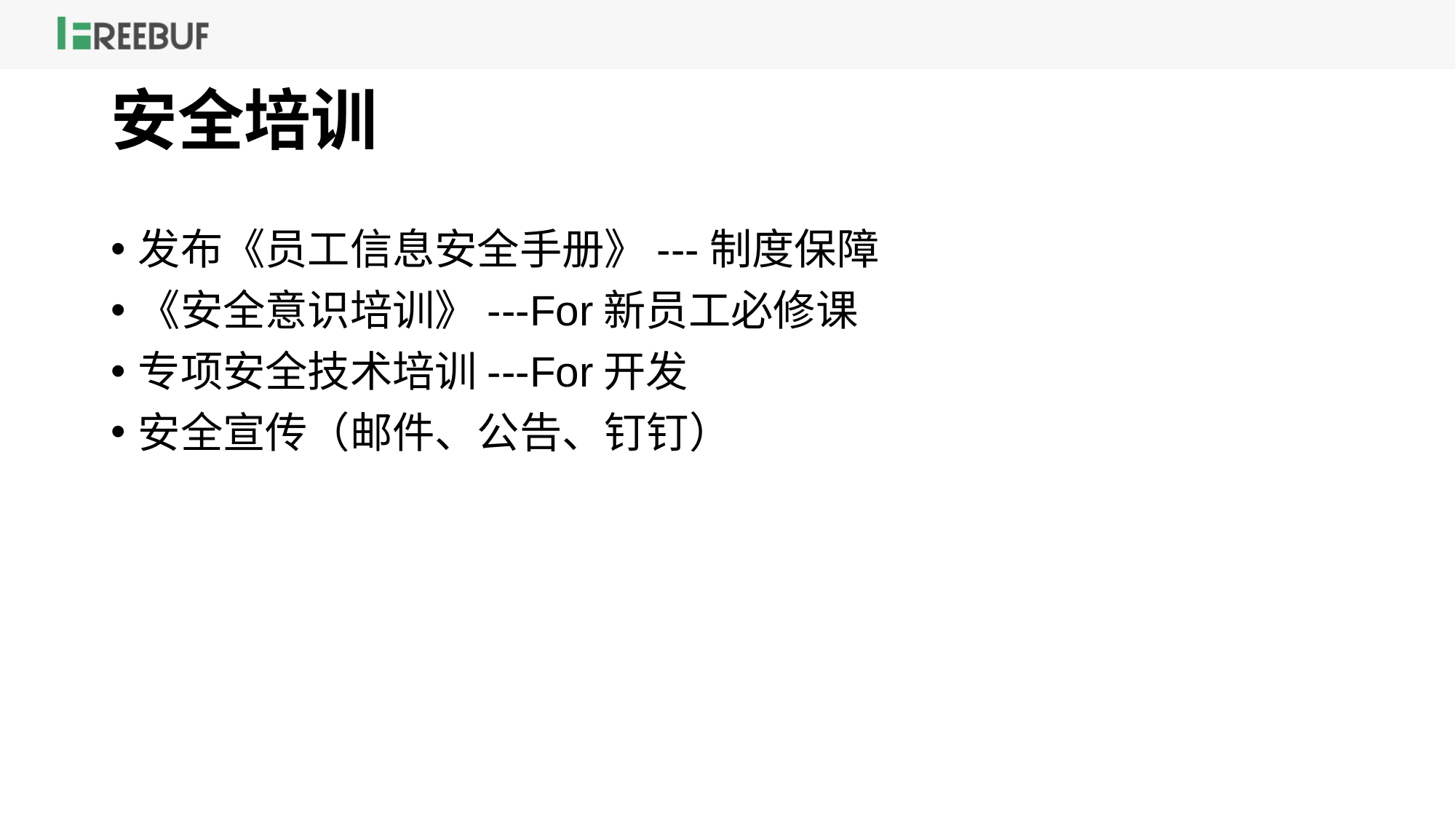

# 安全培训
发布《员工信息安全手册》---制度保障
《安全意识培训》---For新员工必修课
专项安全技术培训---For开发
安全宣传（邮件、公告、钉钉）